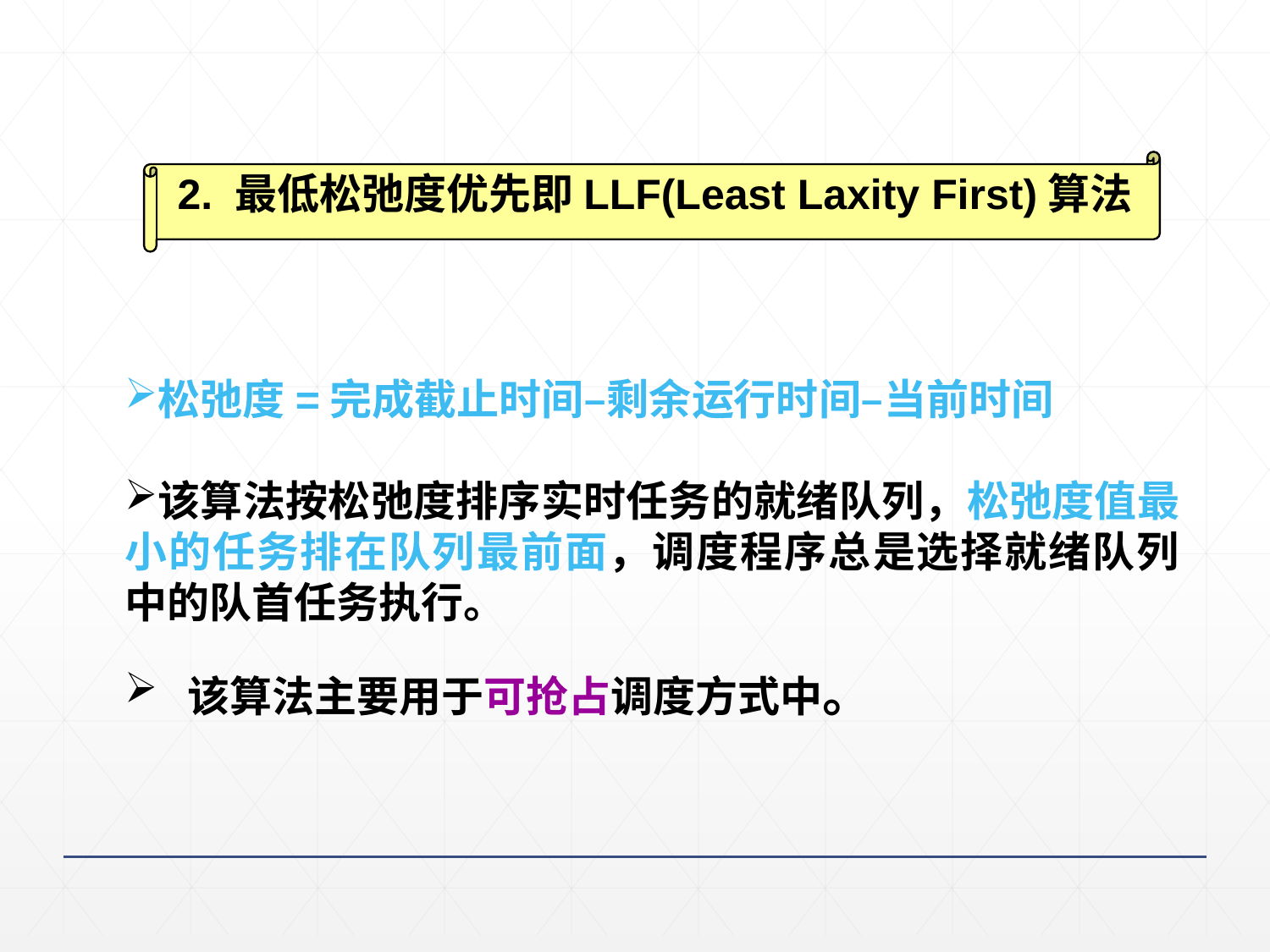

118
2. 最低松弛度优先即LLF(Least Laxity First)算法

松弛度=完成截止时间–剩余运行时间–当前时间

该算法按松弛度排序实时任务的就绪队列，松弛度值最小的任务排在队列最前面，调度程序总是选择就绪队列中的队首任务执行。
  该算法主要用于可抢占调度方式中。